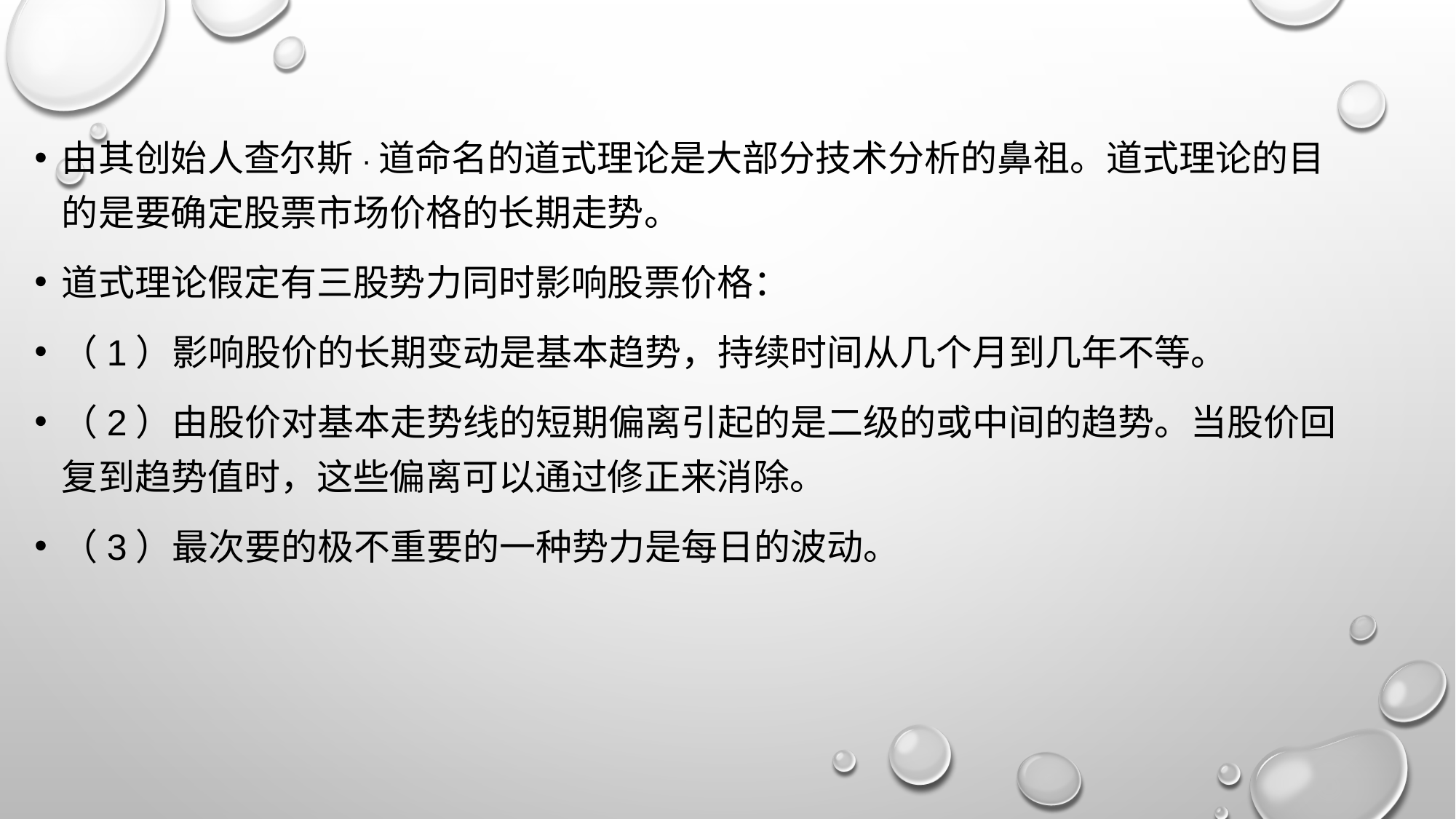

由其创始人查尔斯·道命名的道式理论是大部分技术分析的鼻祖。道式理论的目的是要确定股票市场价格的长期走势。
道式理论假定有三股势力同时影响股票价格：
（1）影响股价的长期变动是基本趋势，持续时间从几个月到几年不等。
（2）由股价对基本走势线的短期偏离引起的是二级的或中间的趋势。当股价回复到趋势值时，这些偏离可以通过修正来消除。
（3）最次要的极不重要的一种势力是每日的波动。